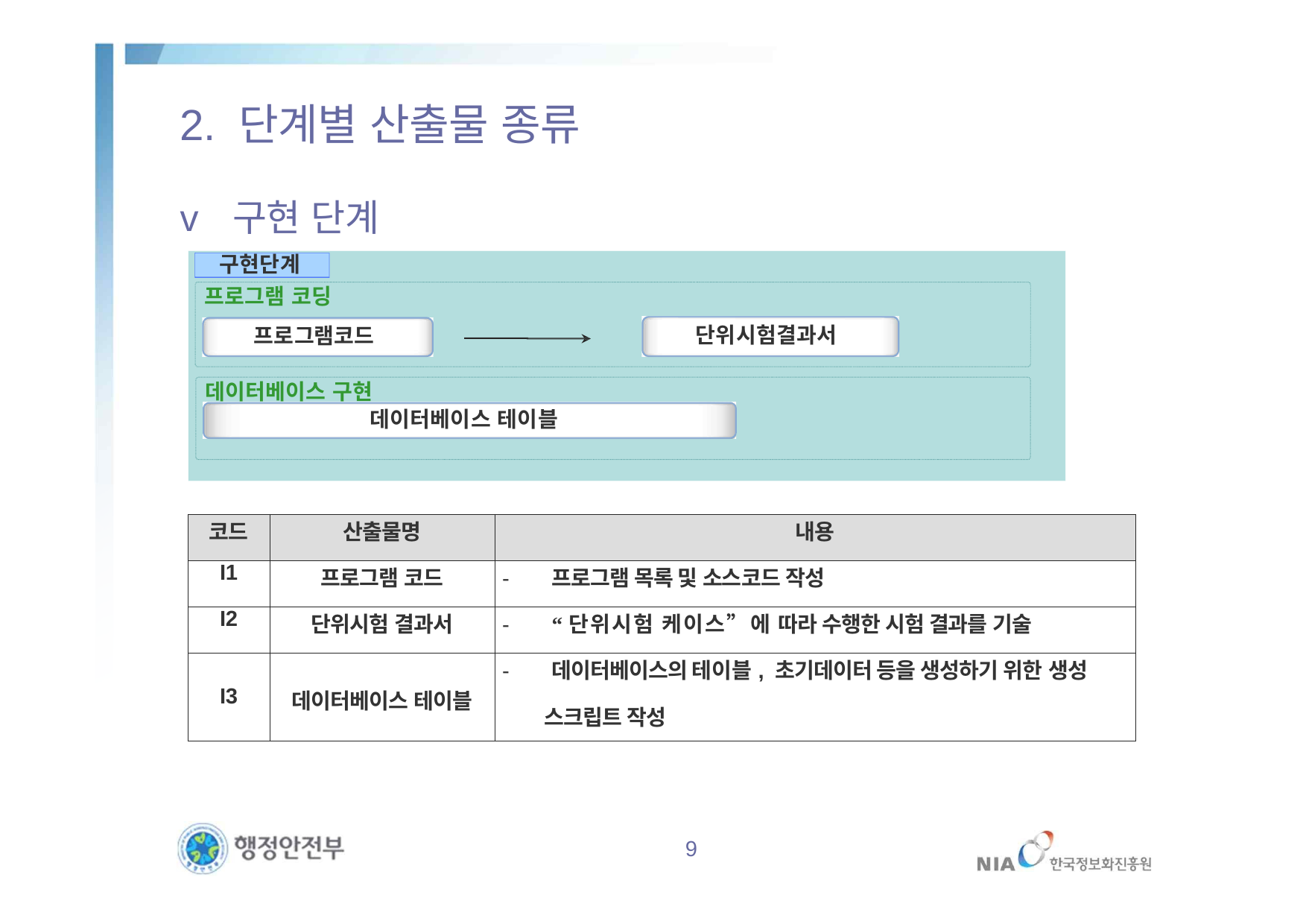

# 2. 단계별 산출물 종류
v 구현 단계

구현단계

프로그램 코딩
프로그램코드

단위시험결과서

데이터베이스 구현
데이터베이스 테이블

| 코드 | 산출물명 | 내용 |
| --- | --- | --- |
| I1 | 프로그램 코드 | - 프로그램 목록 및 소스코드 작성 |
| I2 | 단위시험 결과서 | - “단위시험 케이스”에 따라 수행한 시험 결과를 기술 |
| I3 | 데이터베이스 테이블 | - 데이터베이스의 테이블, 초기데이터 등을 생성하기 위한 생성 스크립트 작성 |
9